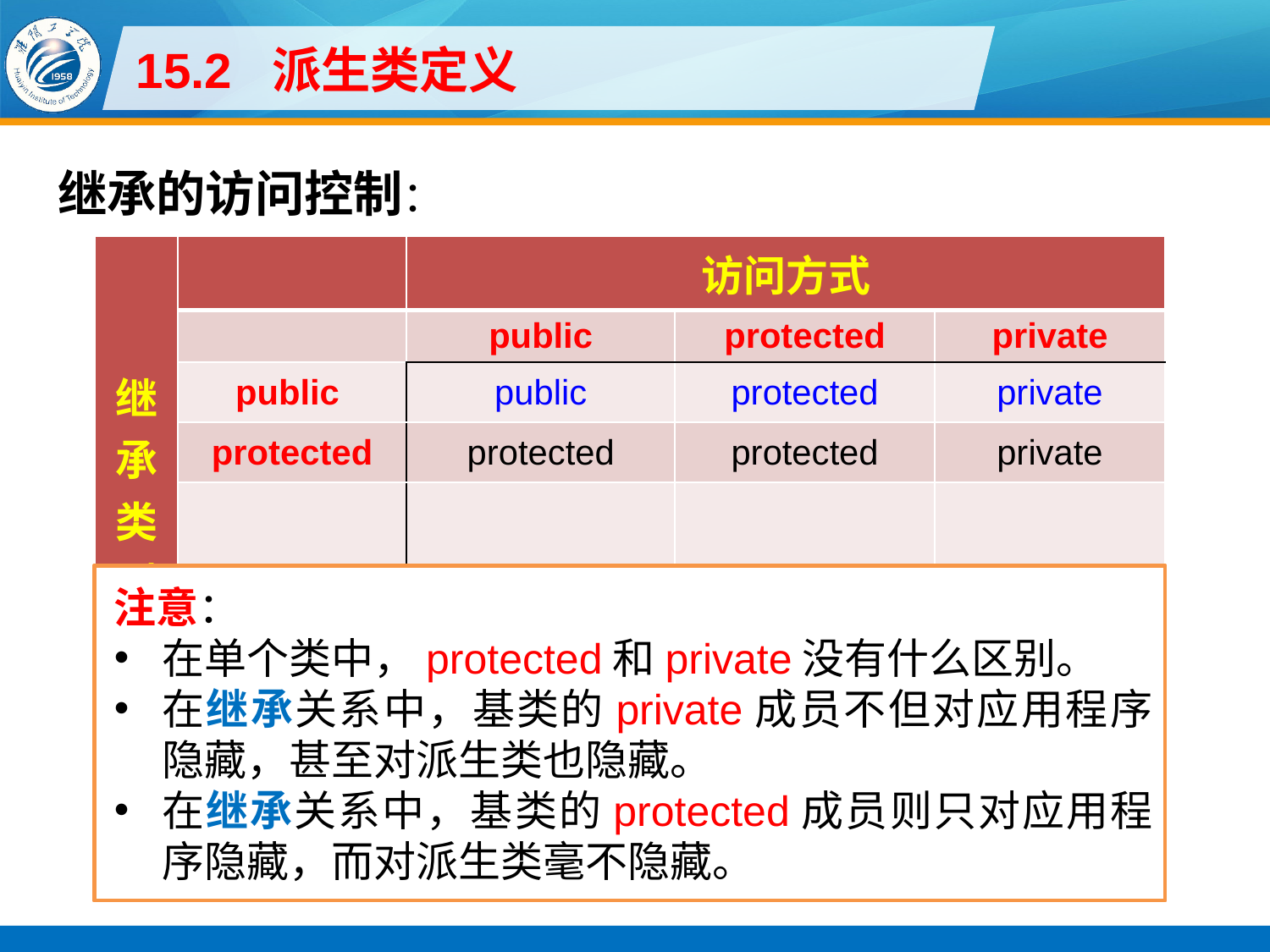

# 15.2  派生类定义
继承的访问控制：

| 继承类型 |  | 访问方式 |  |  |
| --- | --- | --- | --- | --- |
|  |  | public | protected | private |
|  | public | public | protected | private |
|  | protected | protected | protected | private |
|  | private | private | private | private |
注意：
在单个类中，protected和private没有什么区别。
在继承关系中，基类的private成员不但对应用程序隐藏，甚至对派生类也隐藏。
在继承关系中，基类的protected成员则只对应用程序隐藏，而对派生类毫不隐藏。
说明：
访问方式为public的基类成员，在派生类中可以访问，并据为public的。
访问方式为protected的基类成员，在派生类中可以访问，并据为protected的。
访问方式为private的基类成员，派生类不能访问。